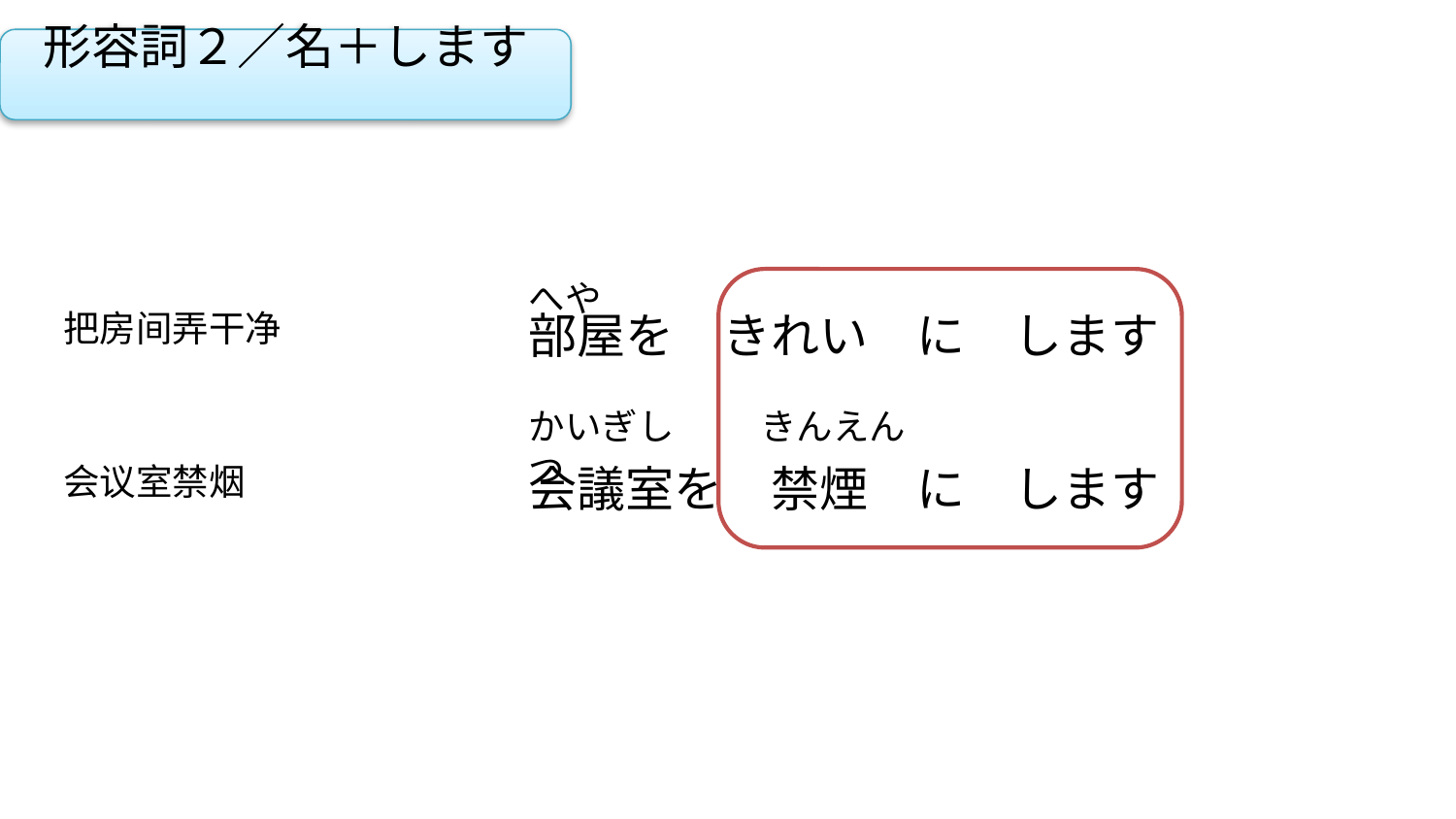

形容詞２／名＋します
へや

把房间弄干净
部屋を　きれい　に　します
かいぎしつ
きんえん
会议室禁烟
会議室を　禁煙　に　します